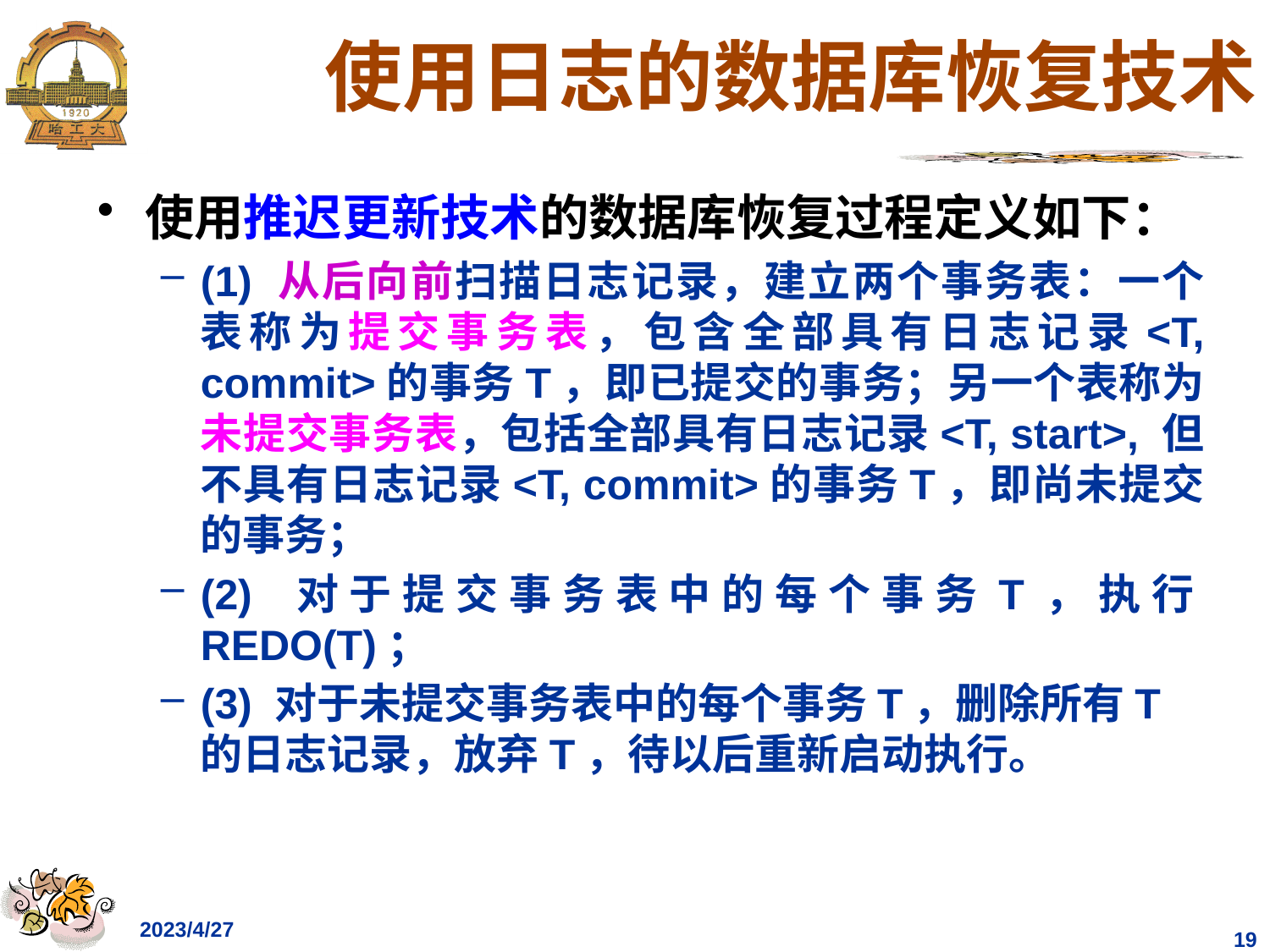

# 使用日志的数据库恢复技术
使用推迟更新技术的数据库恢复过程定义如下：
(1) 从后向前扫描日志记录，建立两个事务表：一个表称为提交事务表，包含全部具有日志记录<T, commit>的事务T，即已提交的事务；另一个表称为未提交事务表，包括全部具有日志记录<T, start>, 但不具有日志记录<T, commit>的事务T，即尚未提交的事务；
(2) 对于提交事务表中的每个事务T，执行REDO(T)；
(3) 对于未提交事务表中的每个事务T，删除所有T的日志记录，放弃T，待以后重新启动执行。
2023/4/27

19